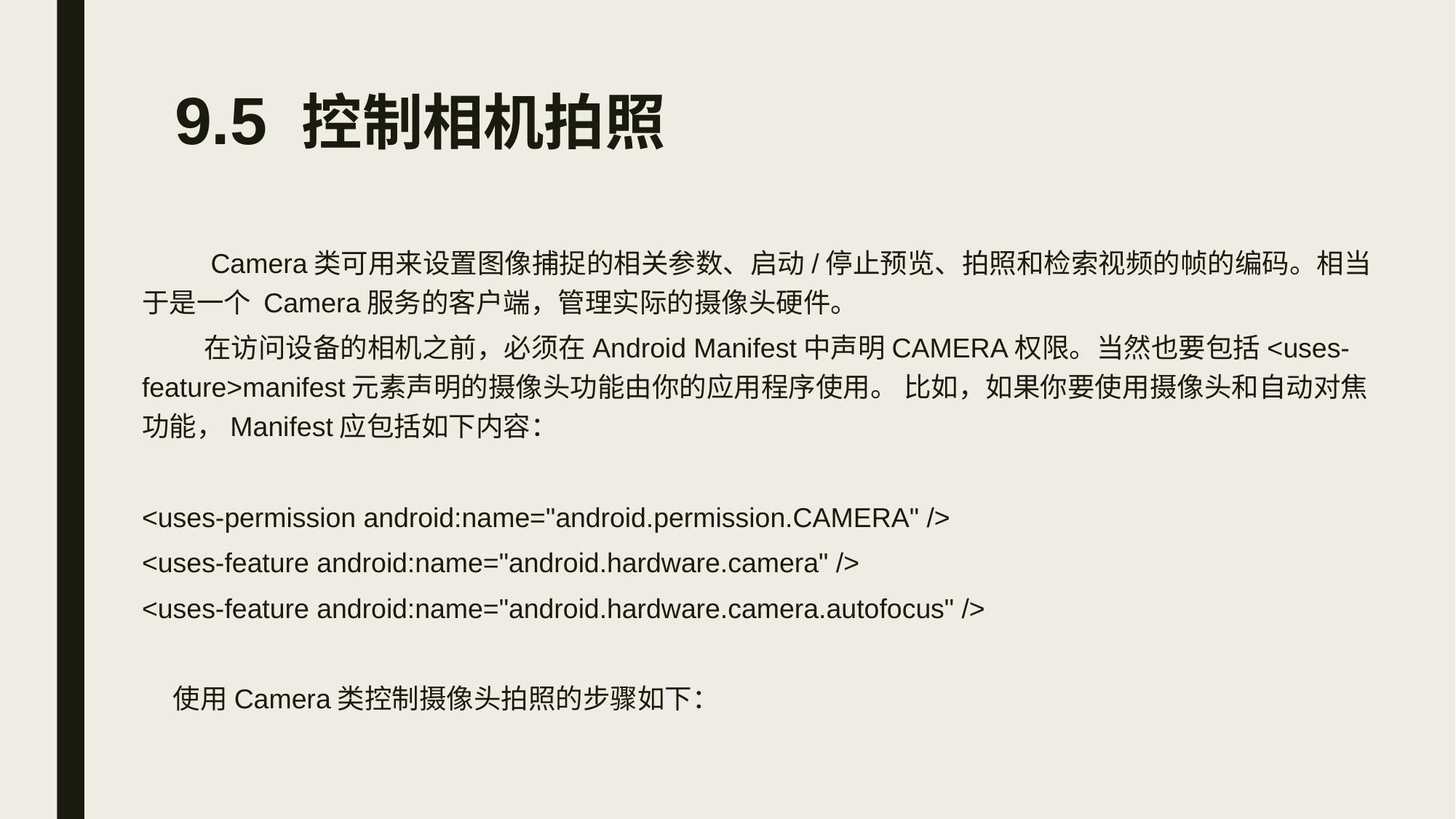

# 9.5 控制相机拍照
         Camera类可用来设置图像捕捉的相关参数、启动/停止预览、拍照和检索视频的帧的编码。相当于是一个 Camera服务的客户端，管理实际的摄像头硬件。
         在访问设备的相机之前，必须在Android Manifest中声明CAMERA权限。当然也要包括<uses-feature>manifest元素声明的摄像头功能由你的应用程序使用。 比如，如果你要使用摄像头和自动对焦功能，Manifest应包括如下内容：

<uses-permission android:name="android.permission.CAMERA" />
<uses-feature android:name="android.hardware.camera" />
<uses-feature android:name="android.hardware.camera.autofocus" />

    使用Camera类控制摄像头拍照的步骤如下：